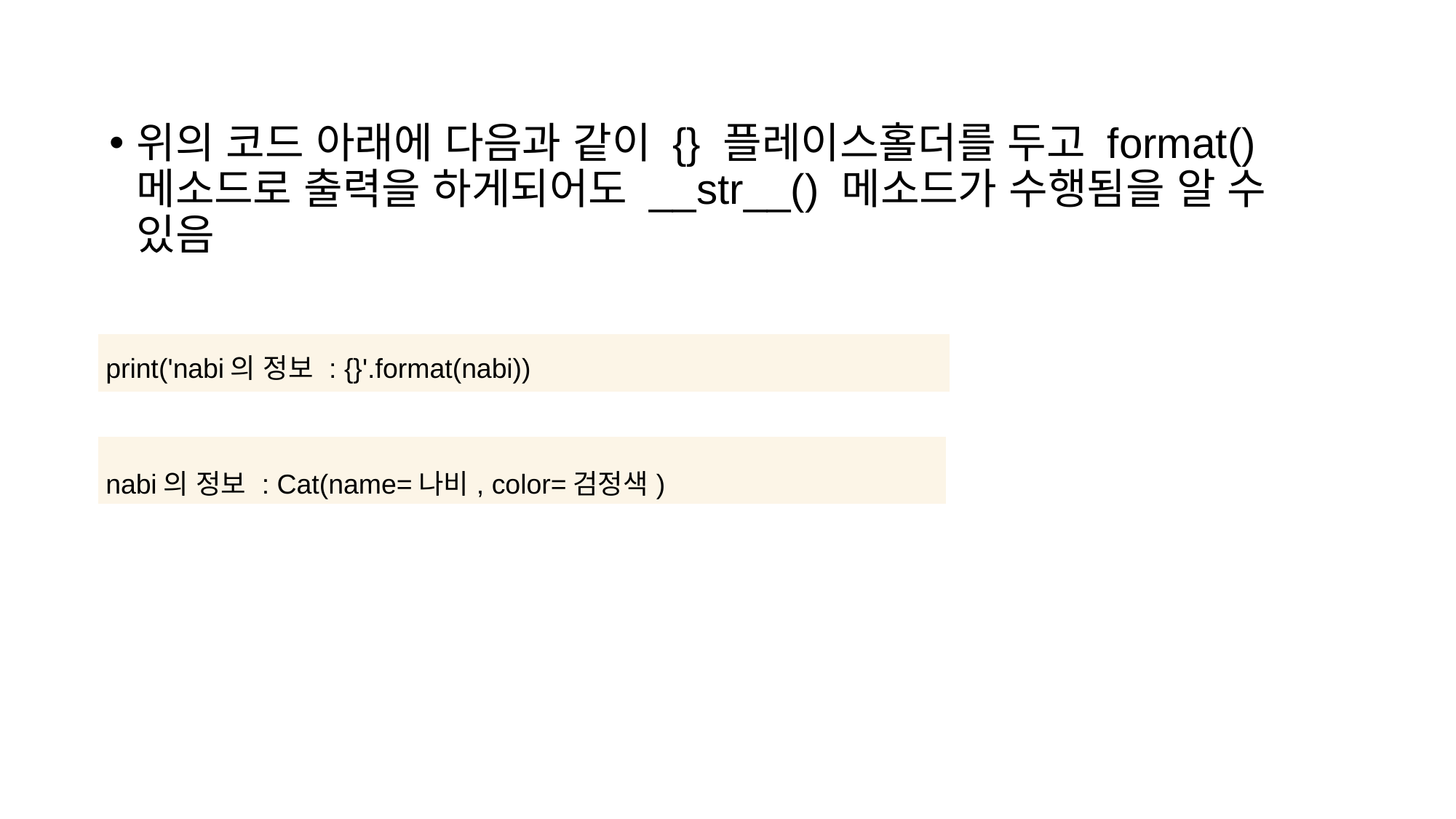

위의 코드 아래에 다음과 같이 {} 플레이스홀더를 두고 format() 메소드로 출력을 하게되어도 __str__() 메소드가 수행됨을 알 수 있음
| print('nabi의 정보 : {}'.format(nabi)) |
| --- |
| nabi의 정보 : Cat(name=나비, color=검정색) |
| --- |